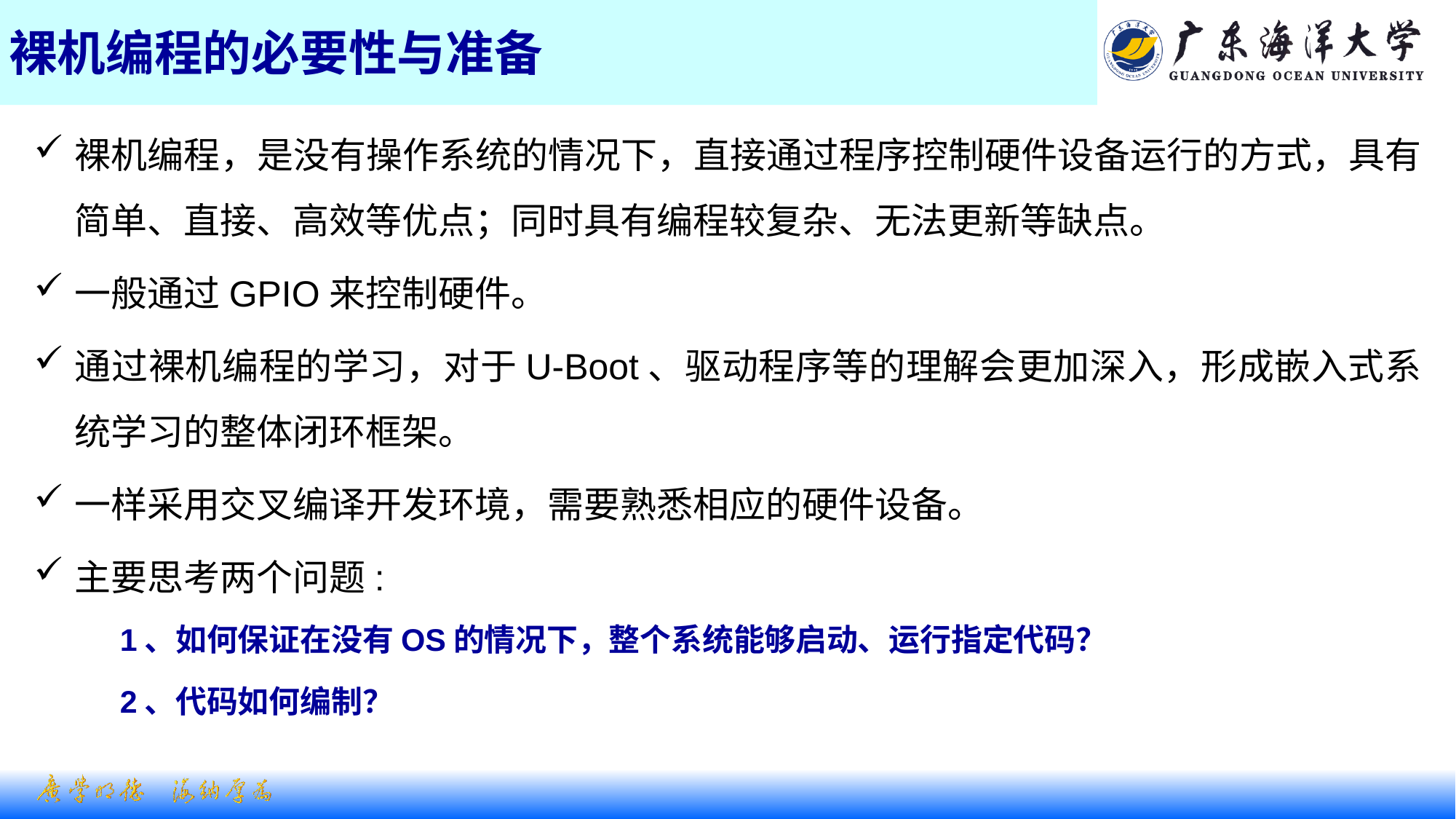

# 裸机编程的必要性与准备
裸机编程，是没有操作系统的情况下，直接通过程序控制硬件设备运行的方式，具有简单、直接、高效等优点；同时具有编程较复杂、无法更新等缺点。
一般通过GPIO来控制硬件。
通过裸机编程的学习，对于U-Boot、驱动程序等的理解会更加深入，形成嵌入式系统学习的整体闭环框架。
一样采用交叉编译开发环境，需要熟悉相应的硬件设备。
主要思考两个问题:
1、如何保证在没有OS的情况下，整个系统能够启动、运行指定代码？
2、代码如何编制？